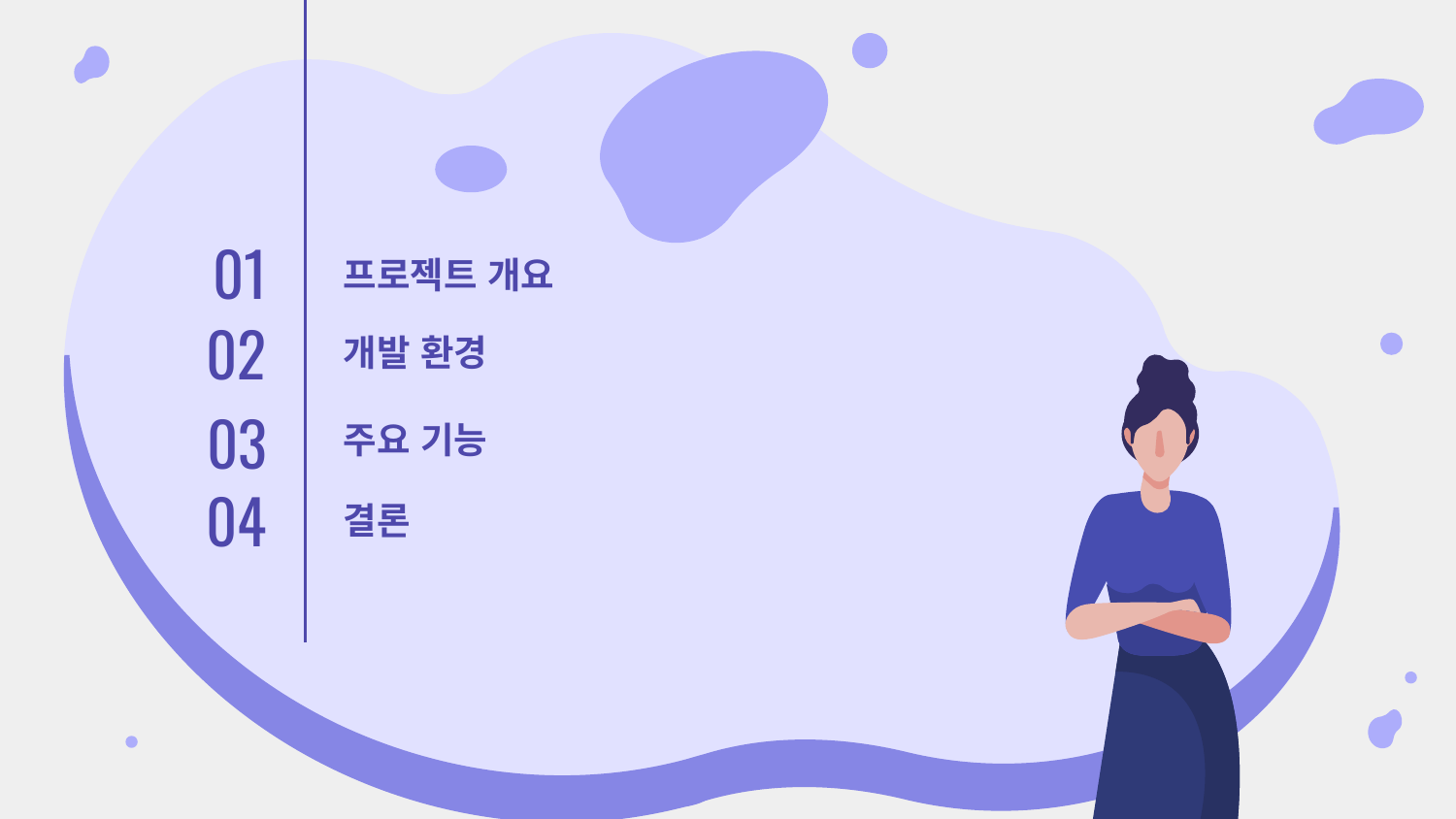

프로젝트 개요
# 01
개발 환경
02
주요 기능
03
결론
04